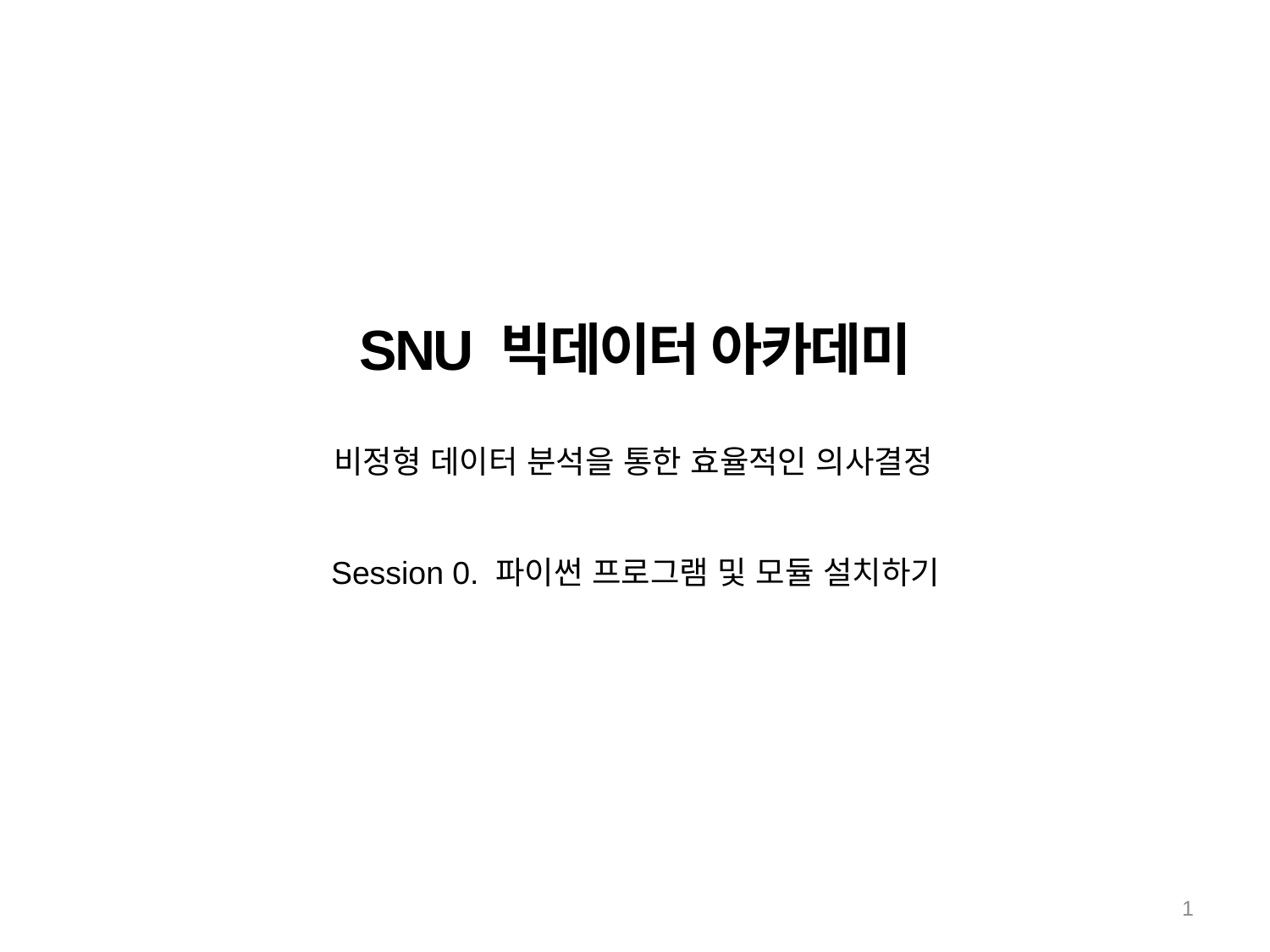

SNU 빅데이터 아카데미
비정형 데이터 분석을 통한 효율적인 의사결정
Session 0. 파이썬 프로그램 및 모듈 설치하기
1